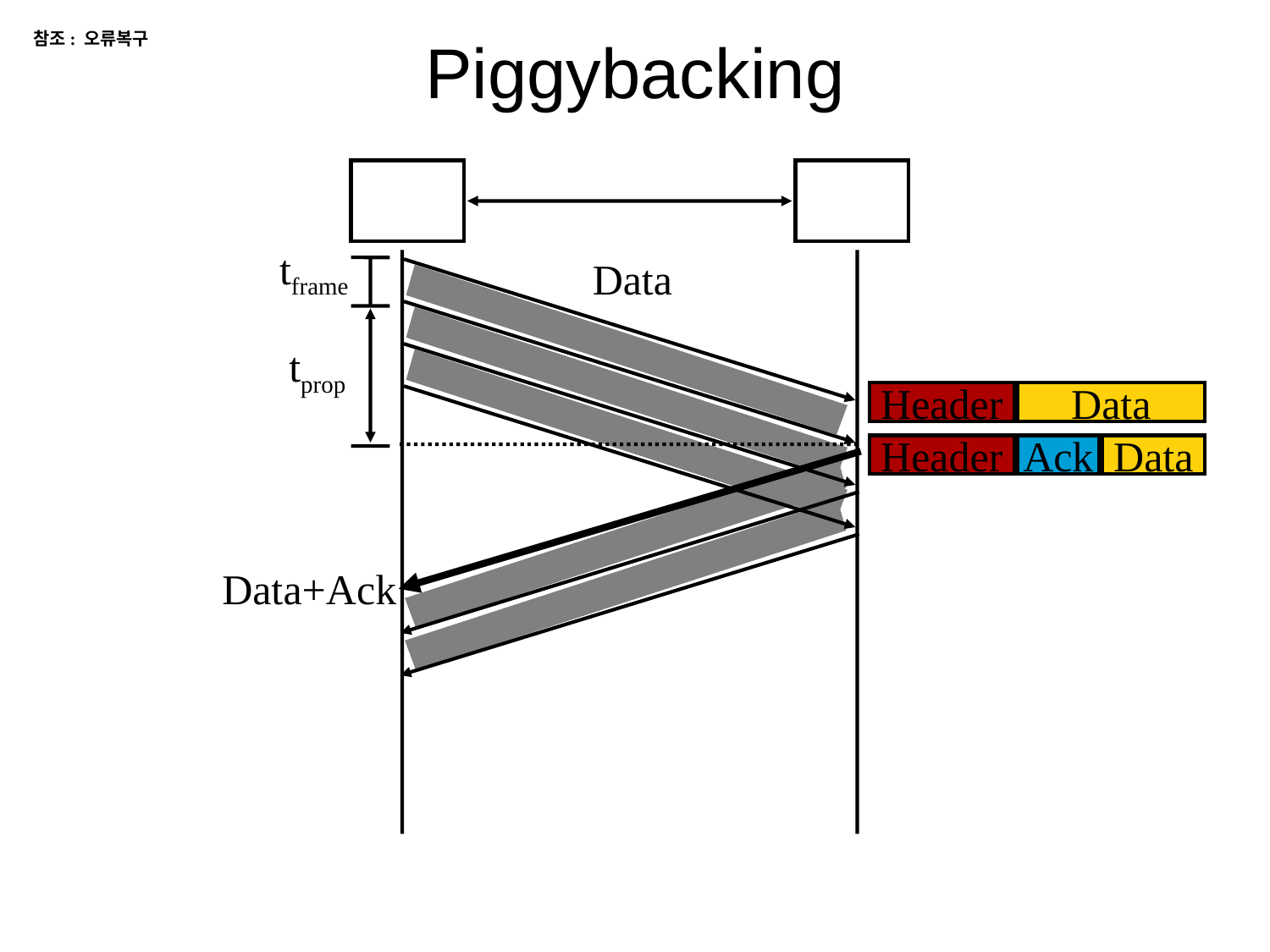

참조: 오류복구
# Piggybacking

tframe
Data

tprop

Header
Data

Header
Ack
Data

Data+Ack